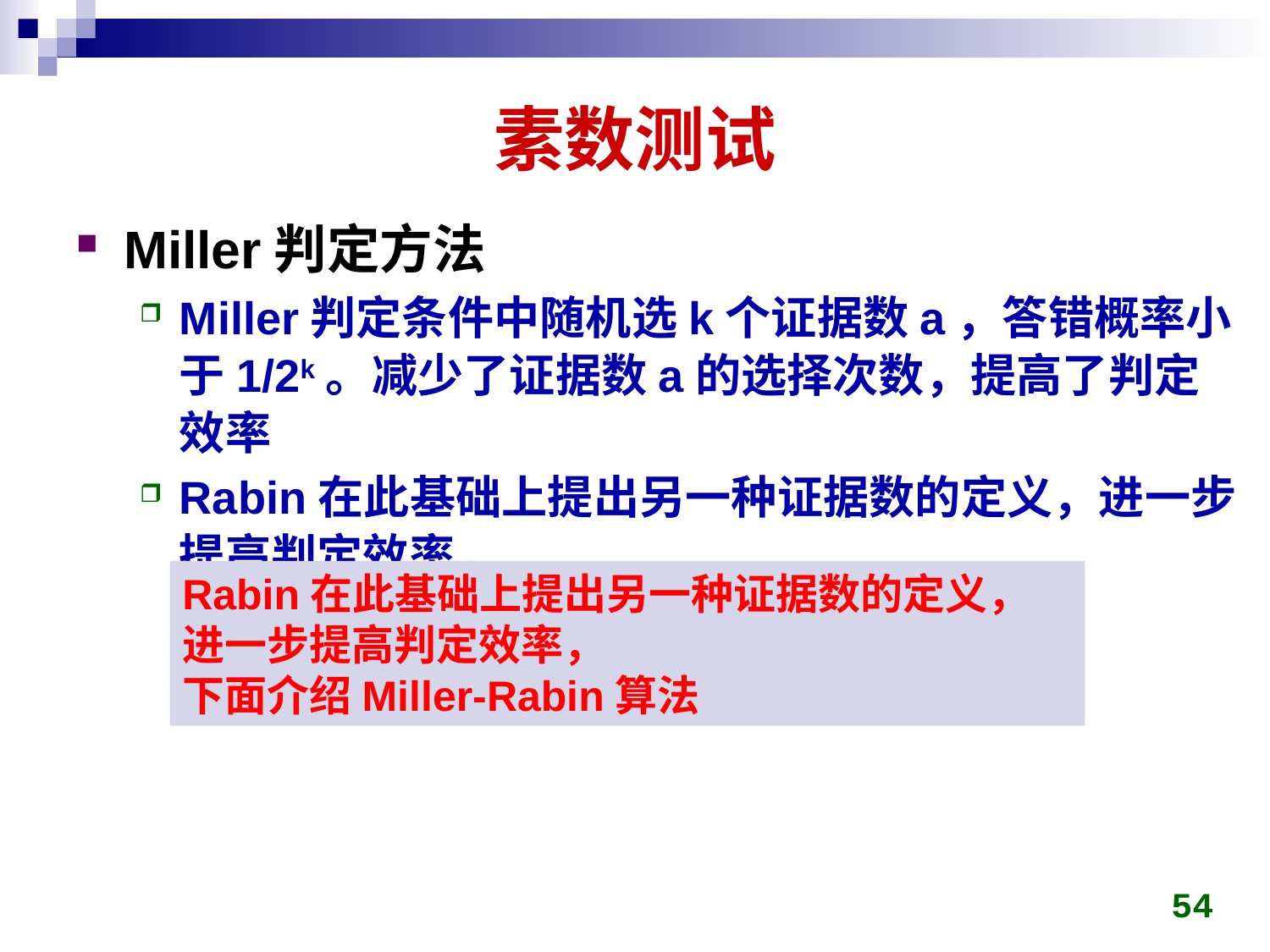

# 素数测试
Miller判定方法
Miller判定条件中随机选k个证据数a，答错概率小于1/2k。减少了证据数a的选择次数，提高了判定效率
Rabin在此基础上提出另一种证据数的定义，进一步提高判定效率，

Rabin在此基础上提出另一种证据数的定义，
进一步提高判定效率，
下面介绍Miller-Rabin算法
54